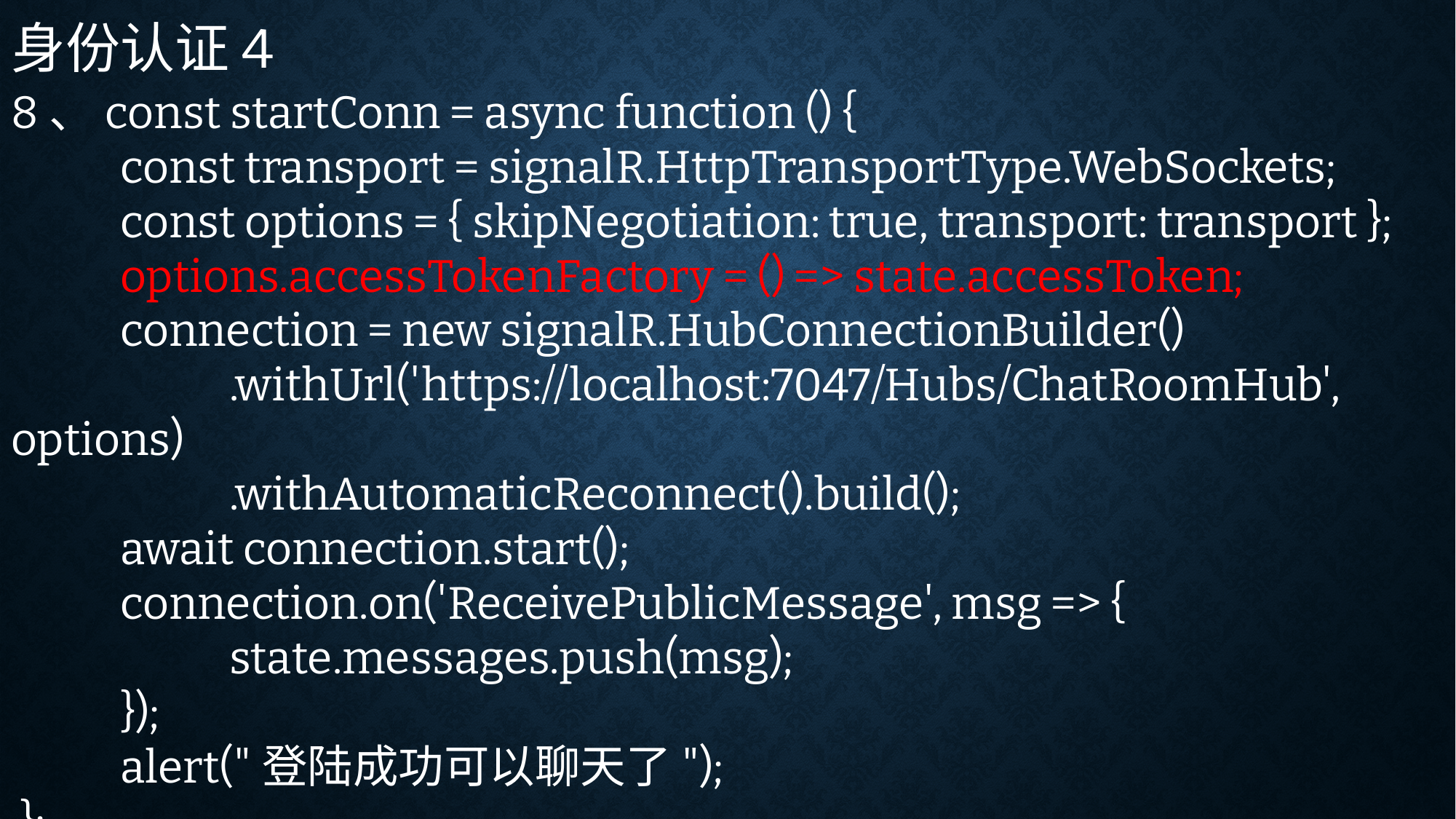

身份认证4
8、const startConn = async function () {
	const transport = signalR.HttpTransportType.WebSockets;
	const options = { skipNegotiation: true, transport: transport };
	options.accessTokenFactory = () => state.accessToken;
	connection = new signalR.HubConnectionBuilder()
		.withUrl('https://localhost:7047/Hubs/ChatRoomHub', options)
		.withAutomaticReconnect().build();
	await connection.start();
	connection.on('ReceivePublicMessage', msg => {
 		state.messages.push(msg);
 	});
 	alert("登陆成功可以聊天了");
 };